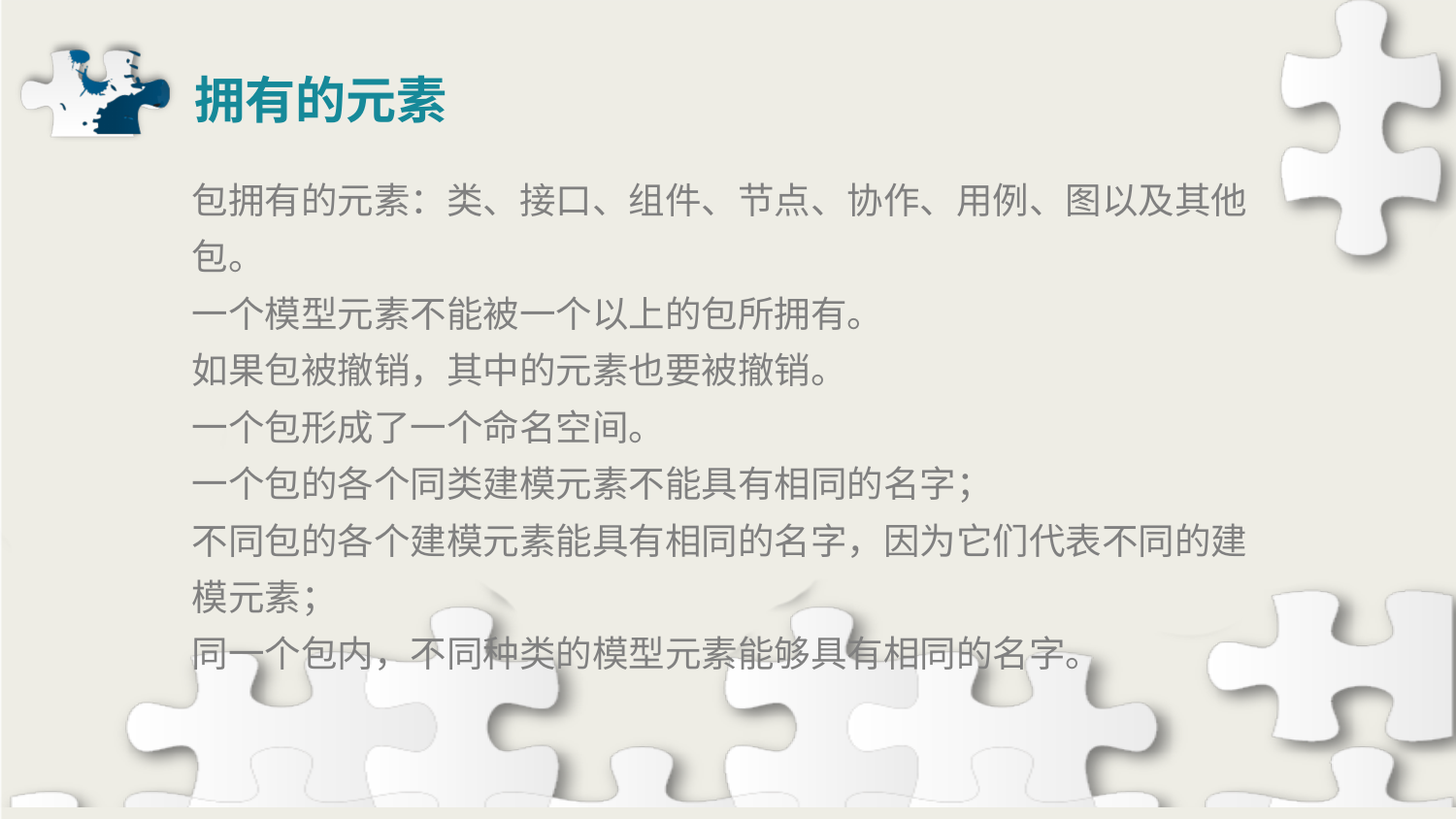

拥有的元素
包拥有的元素：类、接口、组件、节点、协作、用例、图以及其他包。
一个模型元素不能被一个以上的包所拥有。
如果包被撤销，其中的元素也要被撤销。
一个包形成了一个命名空间。
一个包的各个同类建模元素不能具有相同的名字；
不同包的各个建模元素能具有相同的名字，因为它们代表不同的建模元素；
同一个包内，不同种类的模型元素能够具有相同的名字。